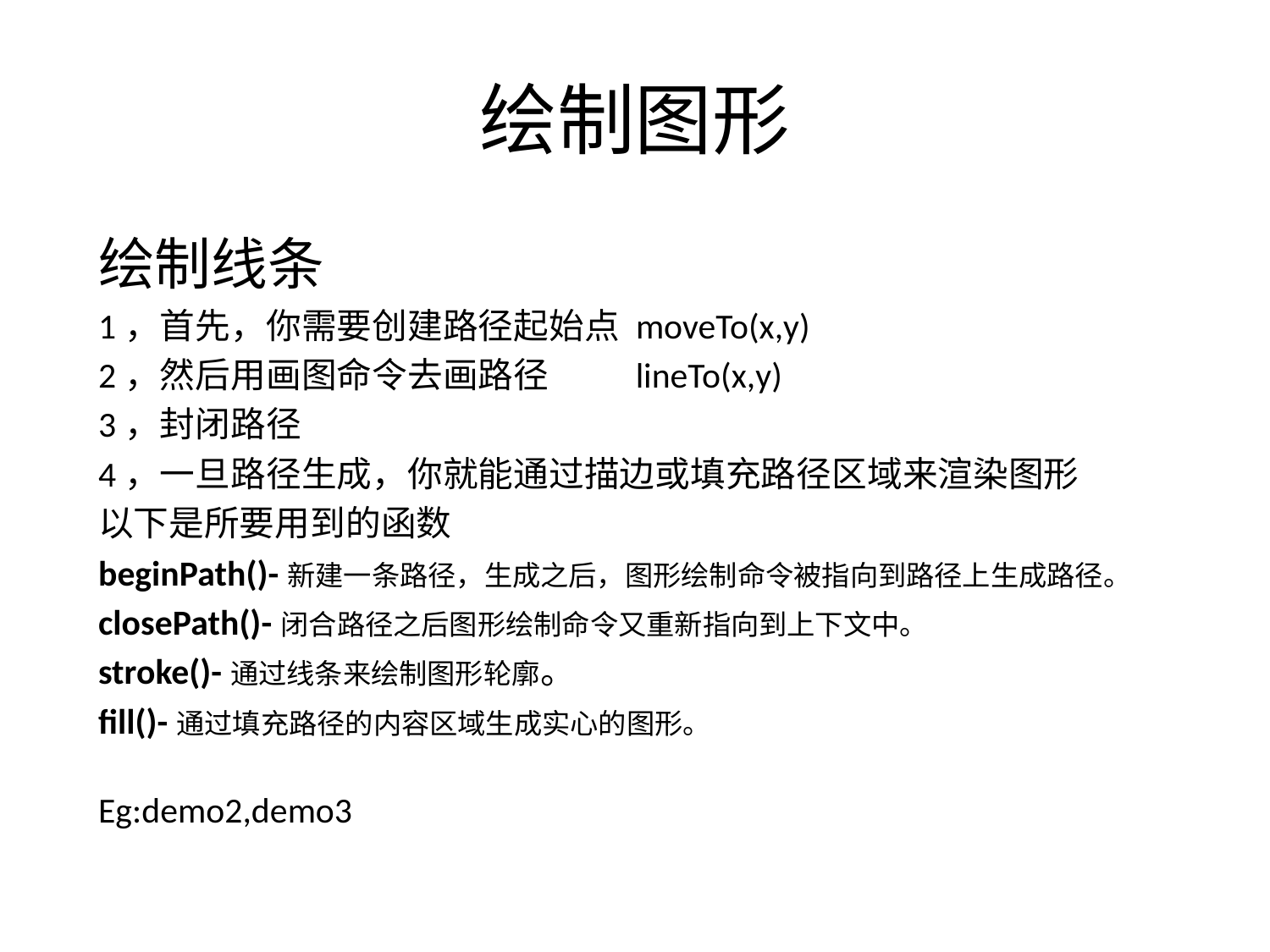

# 绘制图形
绘制线条
1，首先，你需要创建路径起始点 moveTo(x,y)
2，然后用画图命令去画路径          lineTo(x,y)
3，封闭路径
4，一旦路径生成，你就能通过描边或填充路径区域来渲染图形
以下是所要用到的函数
beginPath()-新建一条路径，生成之后，图形绘制命令被指向到路径上生成路径。
closePath()-闭合路径之后图形绘制命令又重新指向到上下文中。
stroke()-通过线条来绘制图形轮廓。
fill()-通过填充路径的内容区域生成实心的图形。

Eg:demo2,demo3